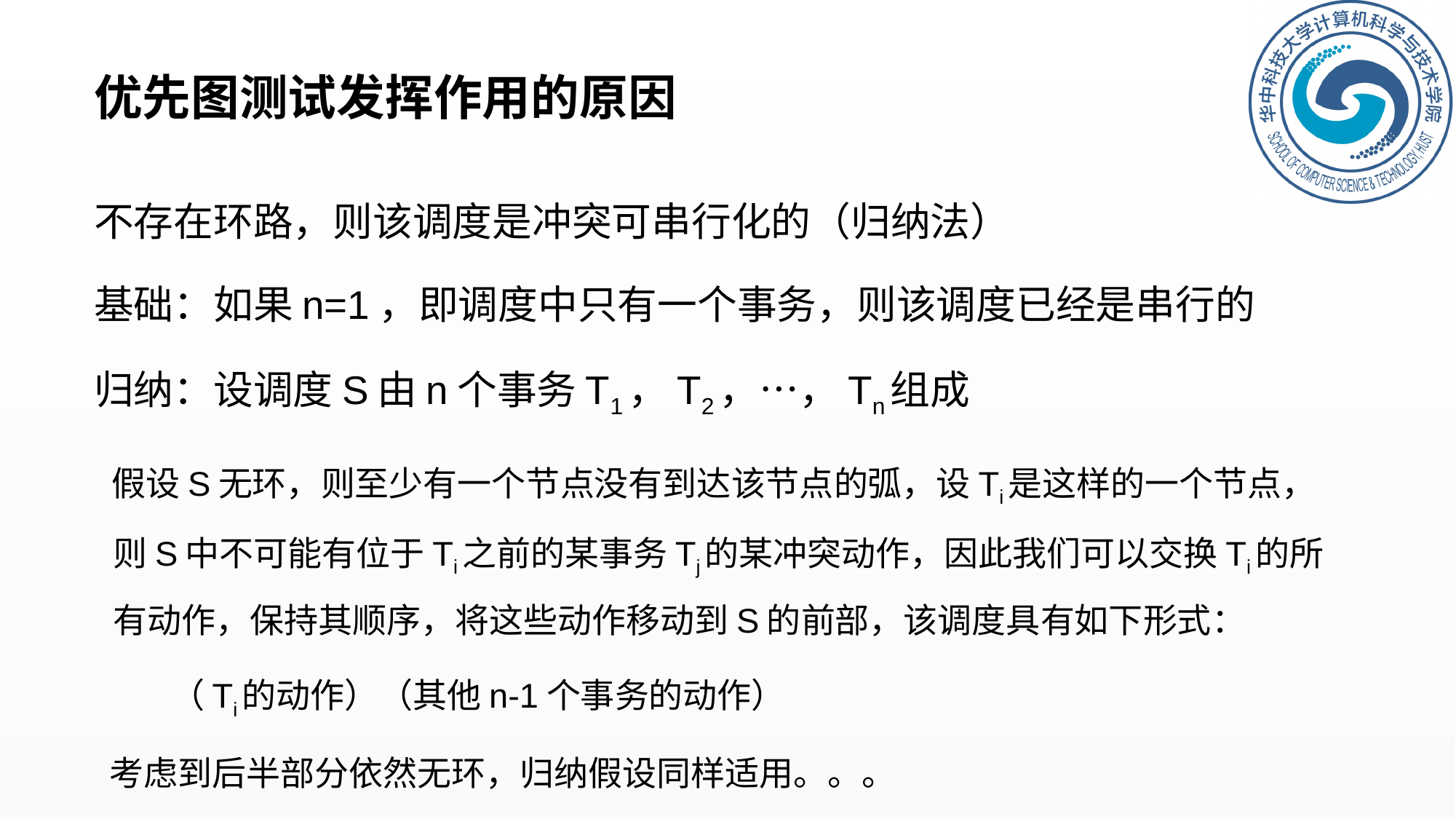

# 优先图测试发挥作用的原因
不存在环路，则该调度是冲突可串行化的（归纳法）
基础：如果n=1，即调度中只有一个事务，则该调度已经是串行的
归纳：设调度S由n个事务T1，T2，…，Tn组成
 假设S无环，则至少有一个节点没有到达该节点的弧，设Ti是这样的一个节点，则S中不可能有位于Ti之前的某事务Tj的某冲突动作，因此我们可以交换Ti的所有动作，保持其顺序，将这些动作移动到S的前部，该调度具有如下形式：
         （Ti的动作）（其他n-1个事务的动作）
 考虑到后半部分依然无环，归纳假设同样适用。。。